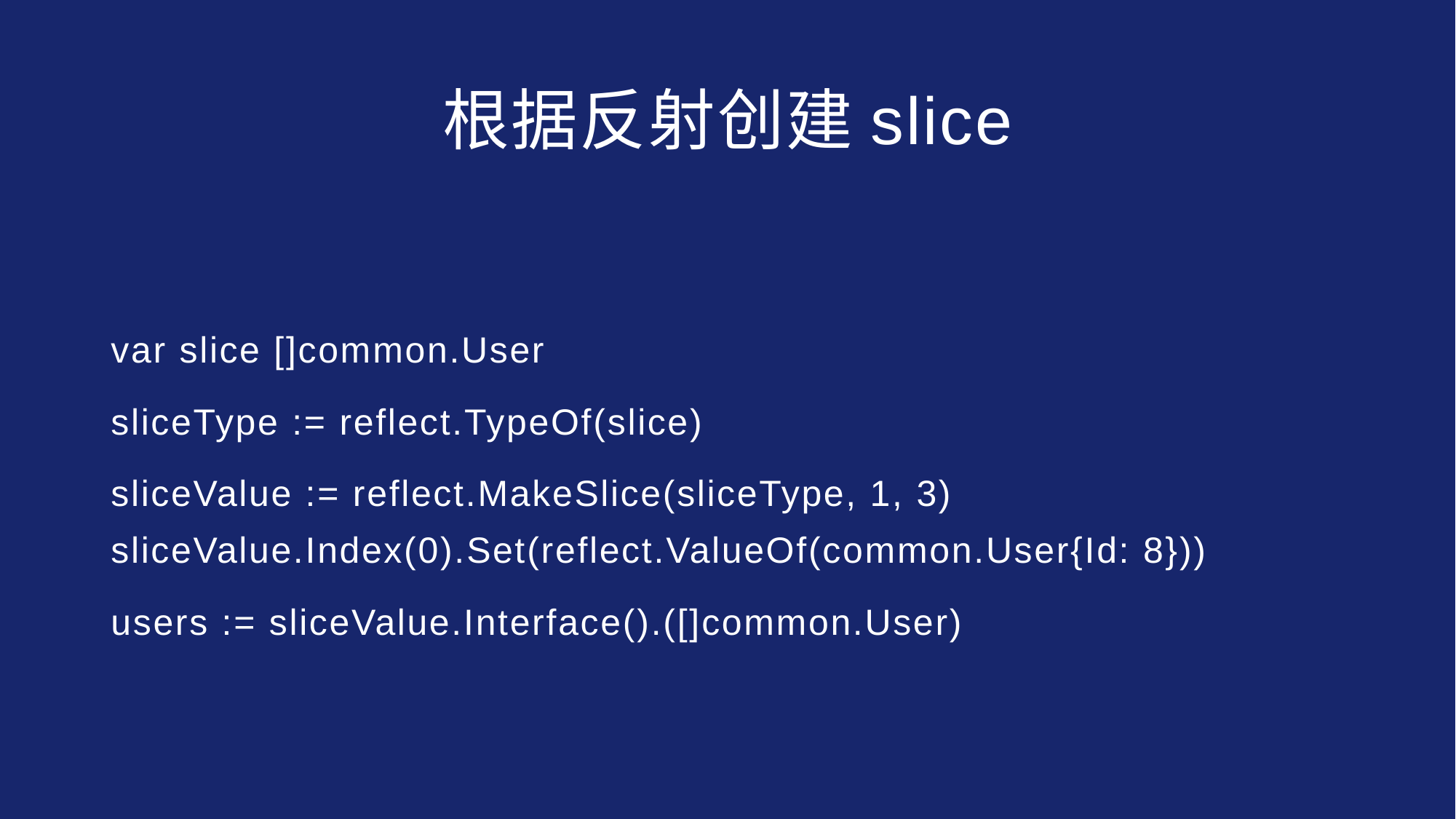

# 根据反射创建slice
var slice []common.User
sliceType := reflect.TypeOf(slice)
sliceValue := reflect.MakeSlice(sliceType, 1, 3) sliceValue.Index(0).Set(reflect.ValueOf(common.User{Id: 8}))
users := sliceValue.Interface().([]common.User)